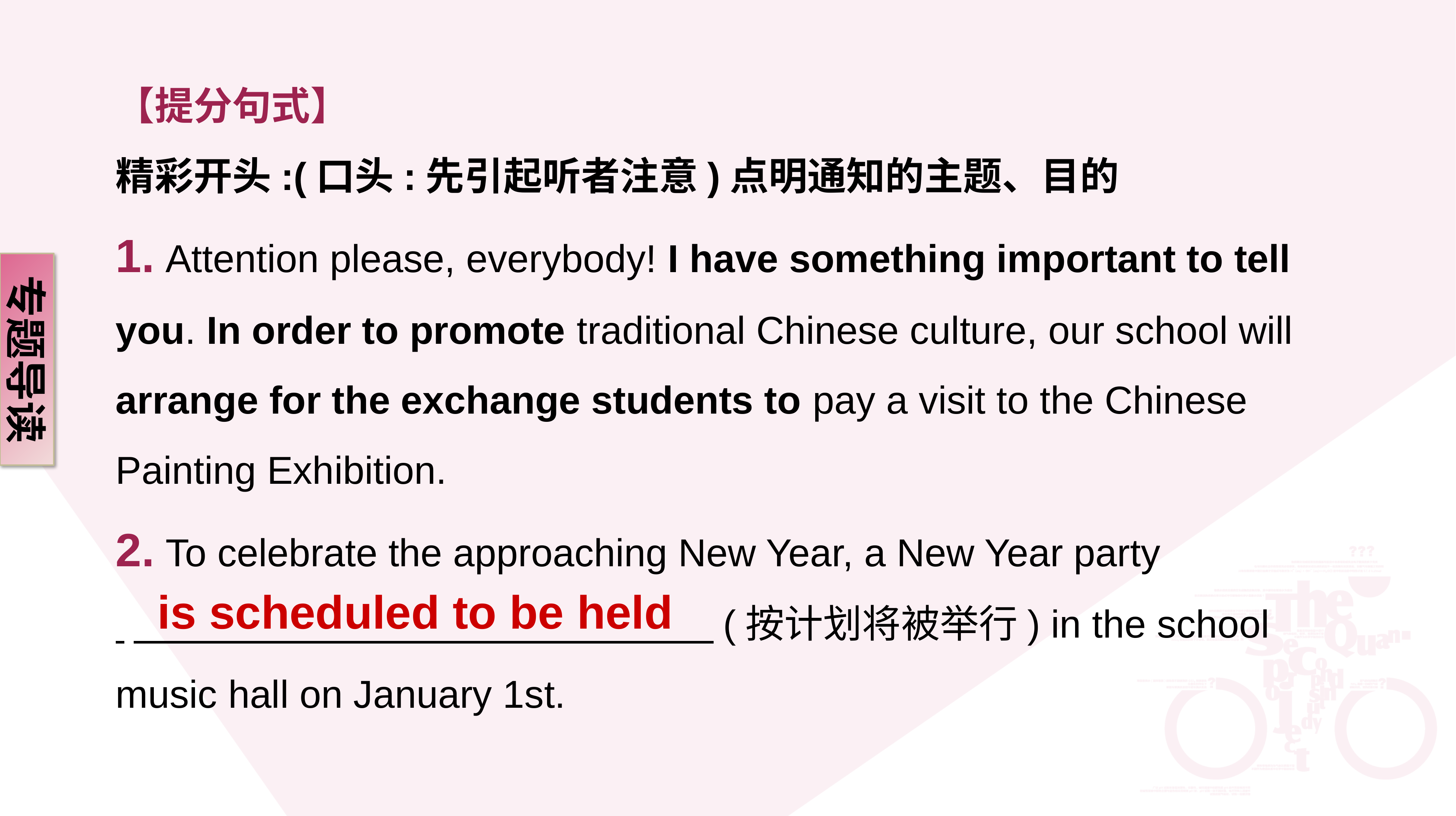

【提分句式】
精彩开头:(口头:先引起听者注意)点明通知的主题、目的
1. Attention please, everybody! I have something important to tell you. In order to promote traditional Chinese culture, our school will arrange for the exchange students to pay a visit to the Chinese Painting Exhibition.
2. To celebrate the approaching New Year, a New Year party
 　　　　　　　　　　　             　(按计划将被举行) in the school music hall on January 1st.
专题导读
is scheduled to be held